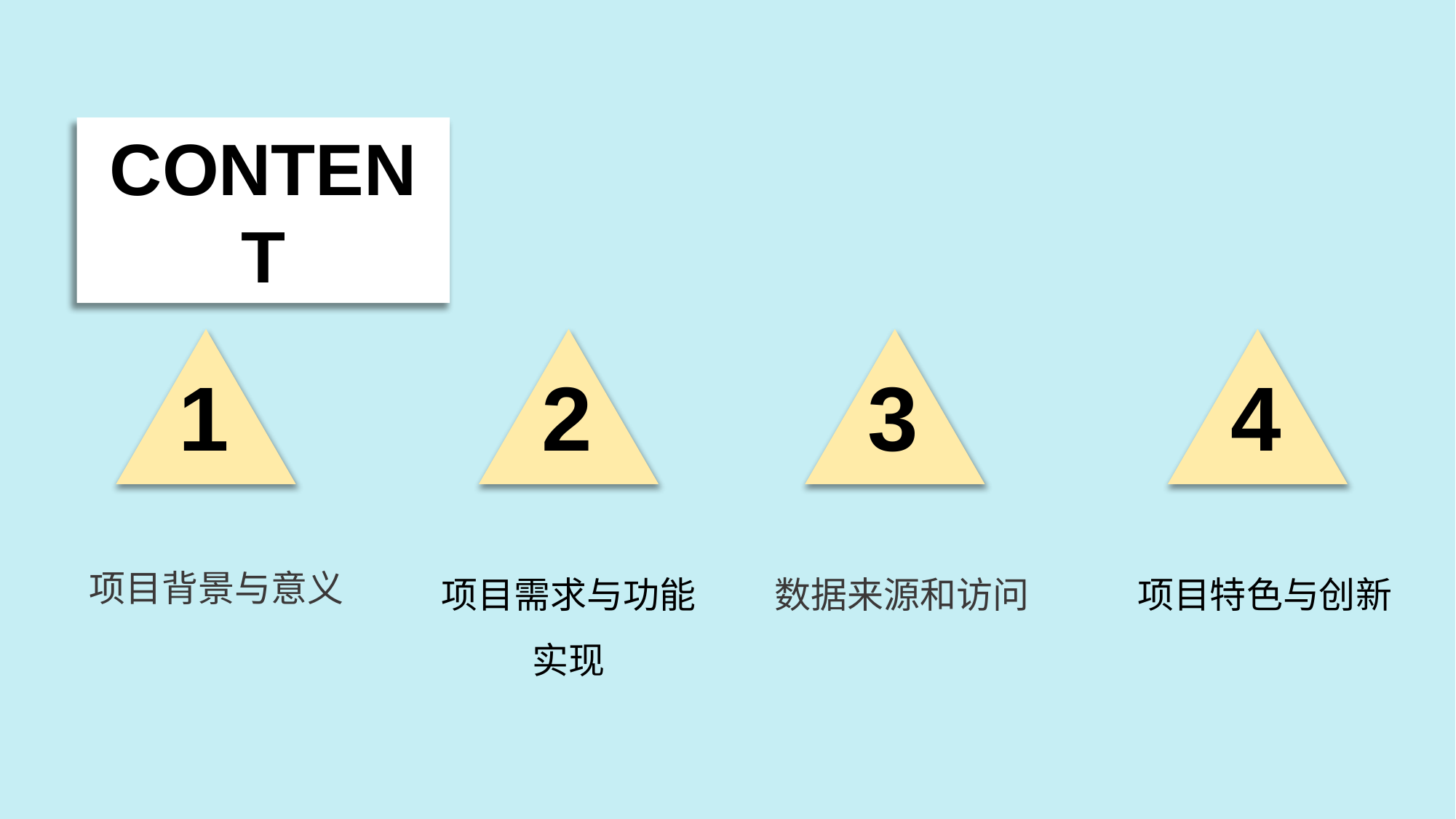

CONTENT

1

2

3

4
项目背景与意义
项目需求与功能实现
数据来源和访问
项目特色与创新